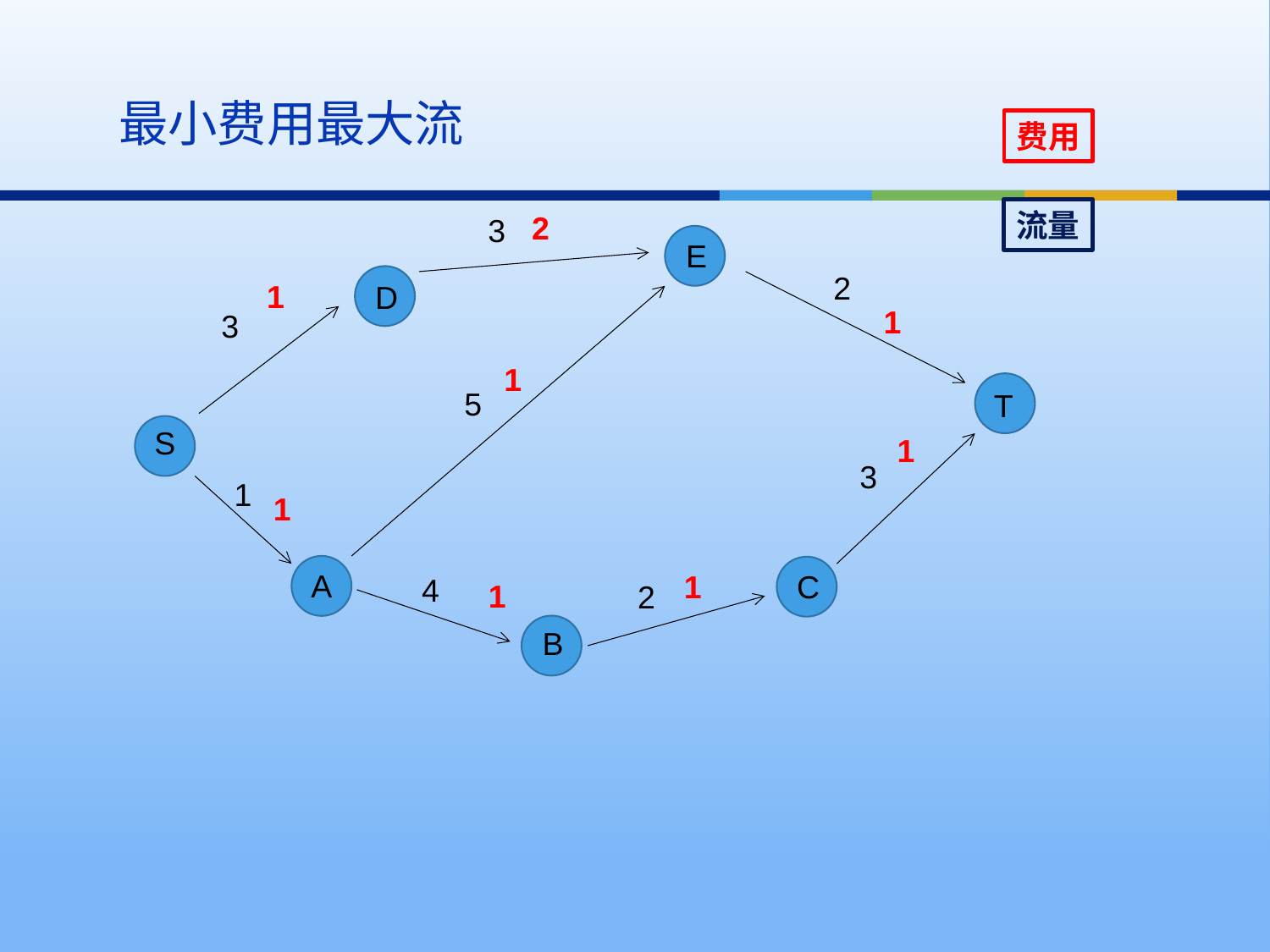

最小费用最大流
费用
流量
2
3

E
2

1
D
1
3
1

5
T

S
1
3
1
1

A
C
1
4
1
2

B